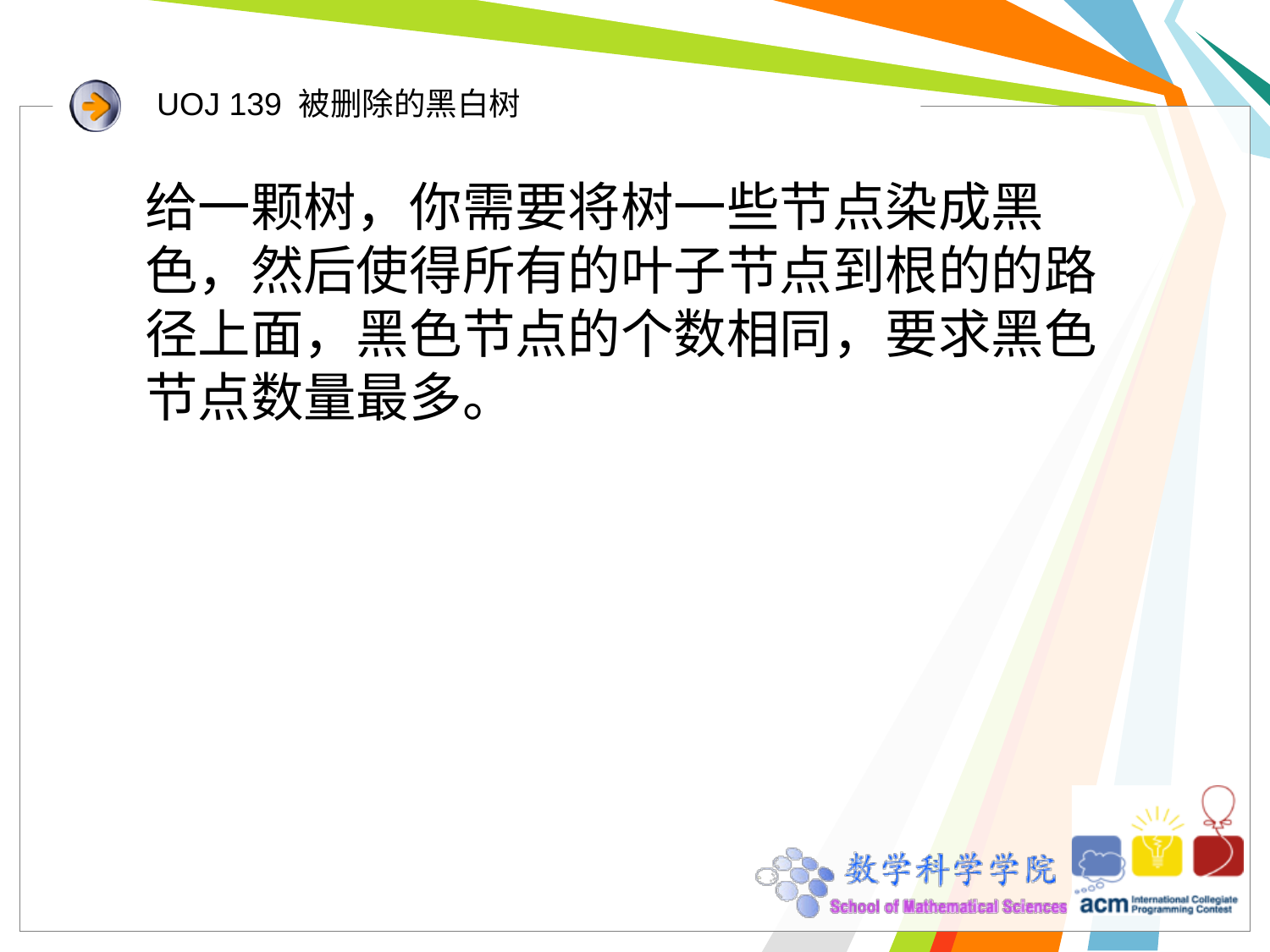

2
UOJ 139 被删除的黑白树
给一颗树，你需要将树一些节点染成黑色，然后使得所有的叶子节点到根的的路径上面，黑色节点的个数相同，要求黑色节点数量最多。